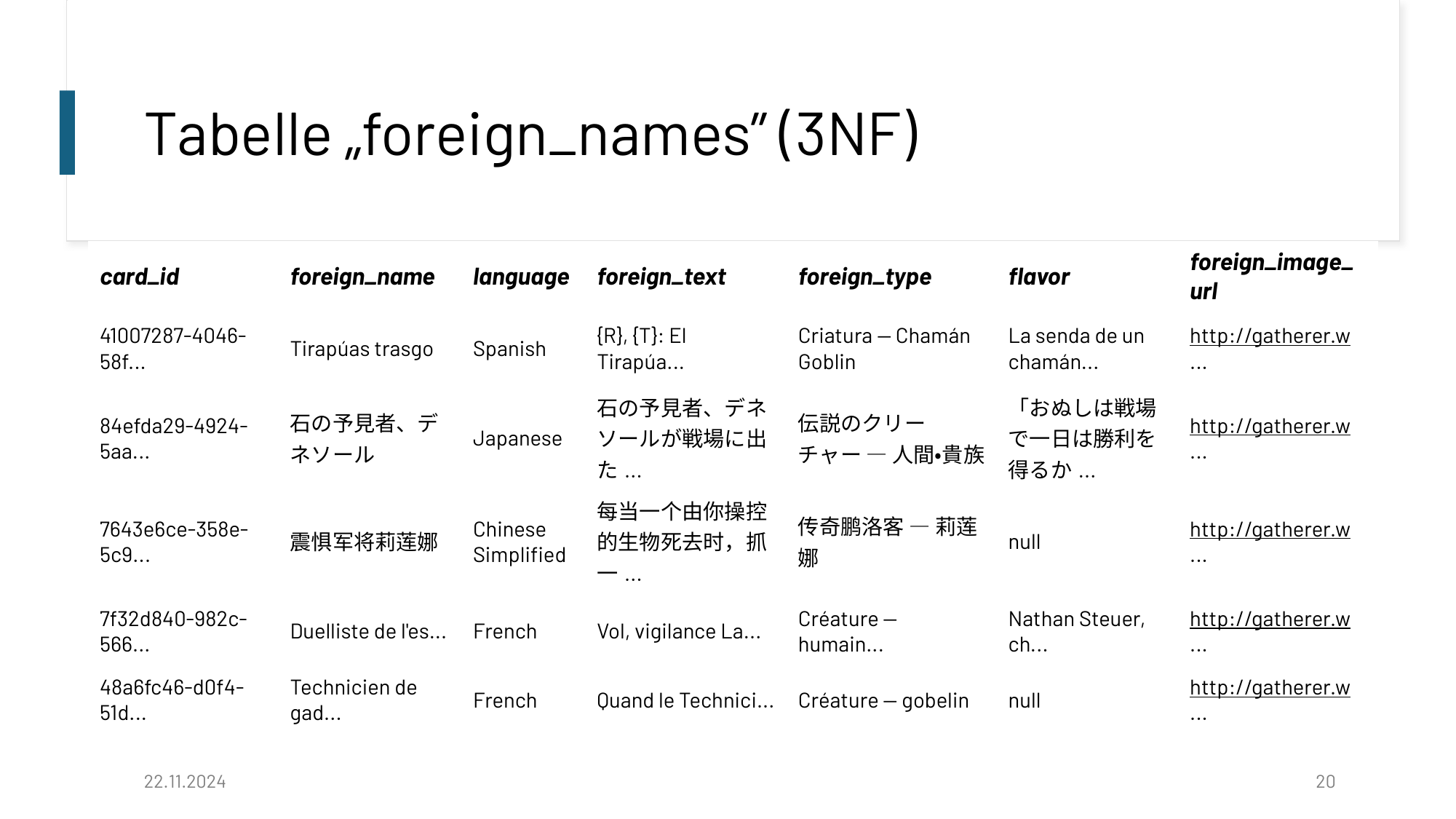

# Tabelle „foreign_names” (3NF)

| card\_id | foreign\_name | language | foreign\_text | foreign\_type | flavor | foreign\_image\_url |
| --- | --- | --- | --- | --- | --- | --- |
| 41007287-4046-58f... | Tirapúas trasgo | Spanish | {R}, {T}: El Tirapúa... | Criatura — Chamán Goblin | La senda de un chamán... | http://gatherer.w... |
| 84efda29-4924-5aa... | 石の予見者、デネソール | Japanese | 石の予見者、デネソールが戦場に出た... | 伝説のクリーチャー — 人間・貴族 | 「おぬしは戦場で一日は勝利を得るか... | http://gatherer.w... |
| 7643e6ce-358e-5c9... | 震惧军将莉莲娜 | Chinese Simplified | 每当一个由你操控的生物死去时，抓一... | 传奇鹏洛客 — 莉莲娜 | null | http://gatherer.w... |
| 7f32d840-982c-566... | Duelliste de l'es... | French | Vol, vigilance La... | Créature — humain... | Nathan Steuer, ch... | http://gatherer.w... |
| 48a6fc46-d0f4-51d... | Technicien de gad... | French | Quand le Technici... | Créature — gobelin | null | http://gatherer.w... |
22.11.2024
20